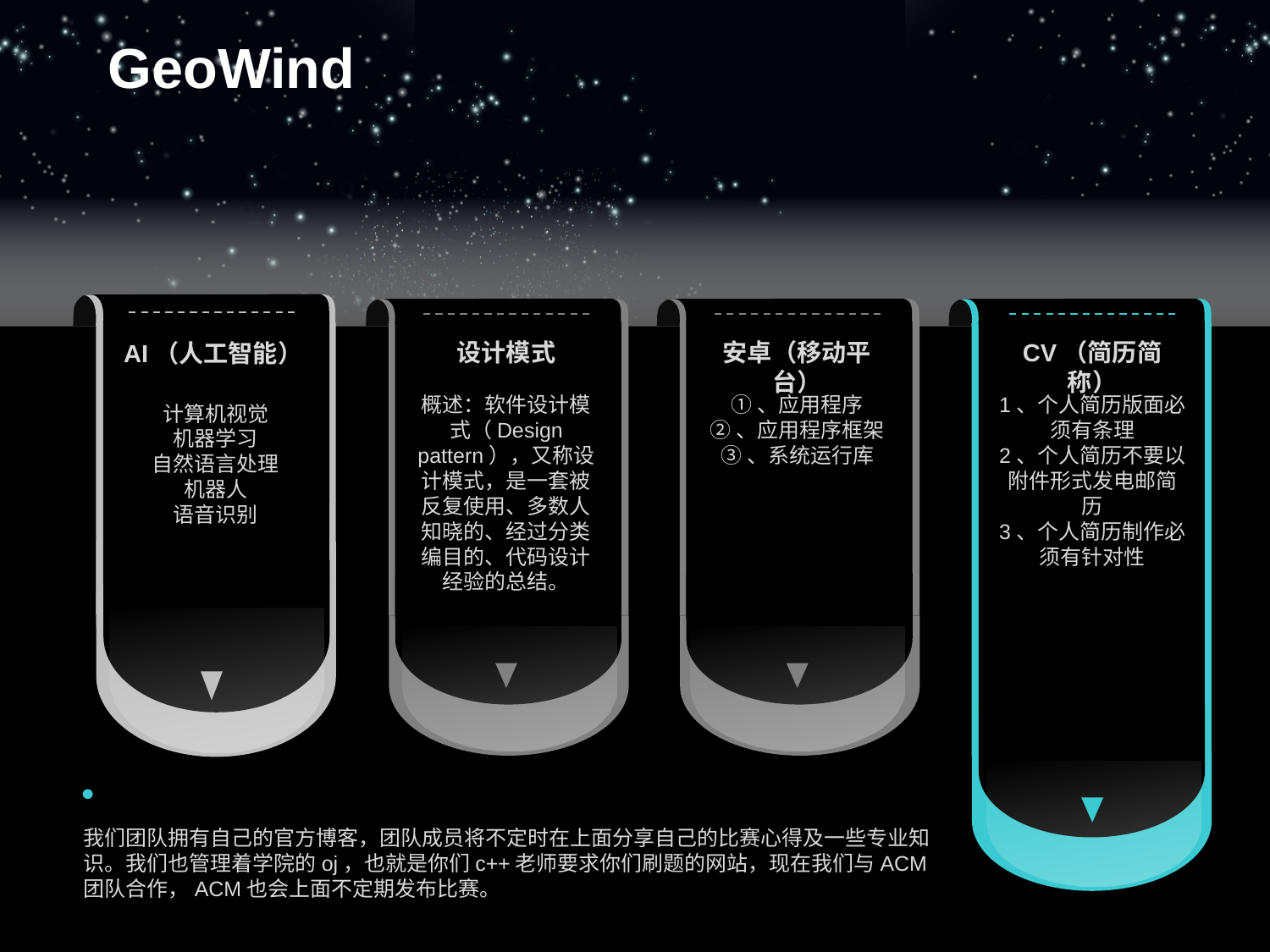

# GeoWind

AI（人工智能）
计算机视觉
机器学习
自然语言处理
机器人
语音识别

设计模式
概述：软件设计模式（Design pattern），又称设计模式，是一套被反复使用、多数人知晓的、经过分类编目的、代码设计经验的总结。

安卓（移动平台）
①、应用程序
②、应用程序框架
③、系统运行库

CV（简历简称）
1、个人简历版面必须有条理
2、个人简历不要以附件形式发电邮简历
3、个人简历制作必须有针对性

我们团队拥有自己的官方博客，团队成员将不定时在上面分享自己的比赛心得及一些专业知识。我们也管理着学院的oj，也就是你们c++老师要求你们刷题的网站，现在我们与ACM团队合作，ACM也会上面不定期发布比赛。